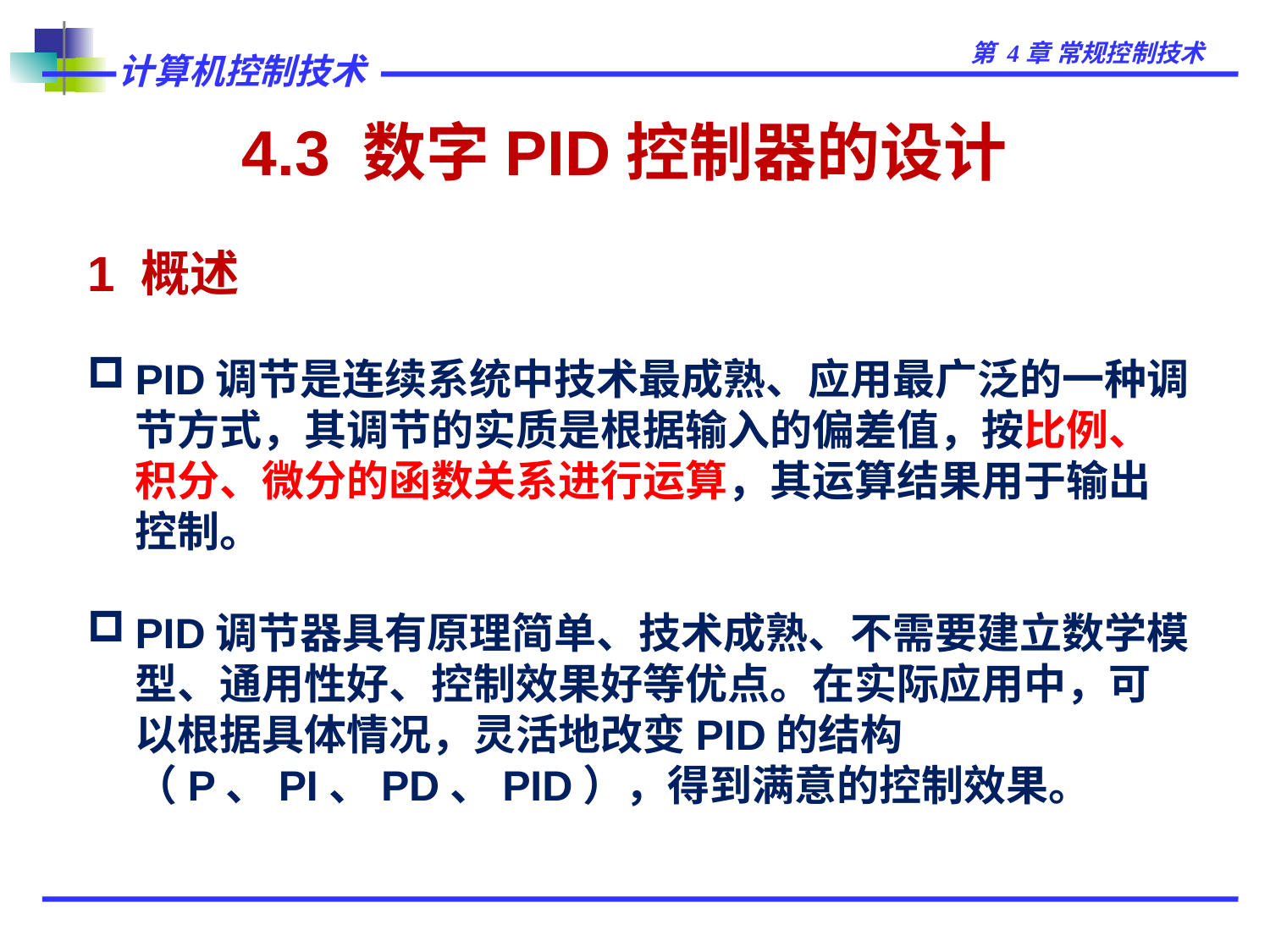

# 4.3 数字PID控制器的设计
1 概述

PID调节是连续系统中技术最成熟、应用最广泛的一种调节方式，其调节的实质是根据输入的偏差值，按比例、积分、微分的函数关系进行运算，其运算结果用于输出控制。

PID调节器具有原理简单、技术成熟、不需要建立数学模型、通用性好、控制效果好等优点。在实际应用中，可以根据具体情况，灵活地改变PID的结构（P、PI、PD、PID），得到满意的控制效果。